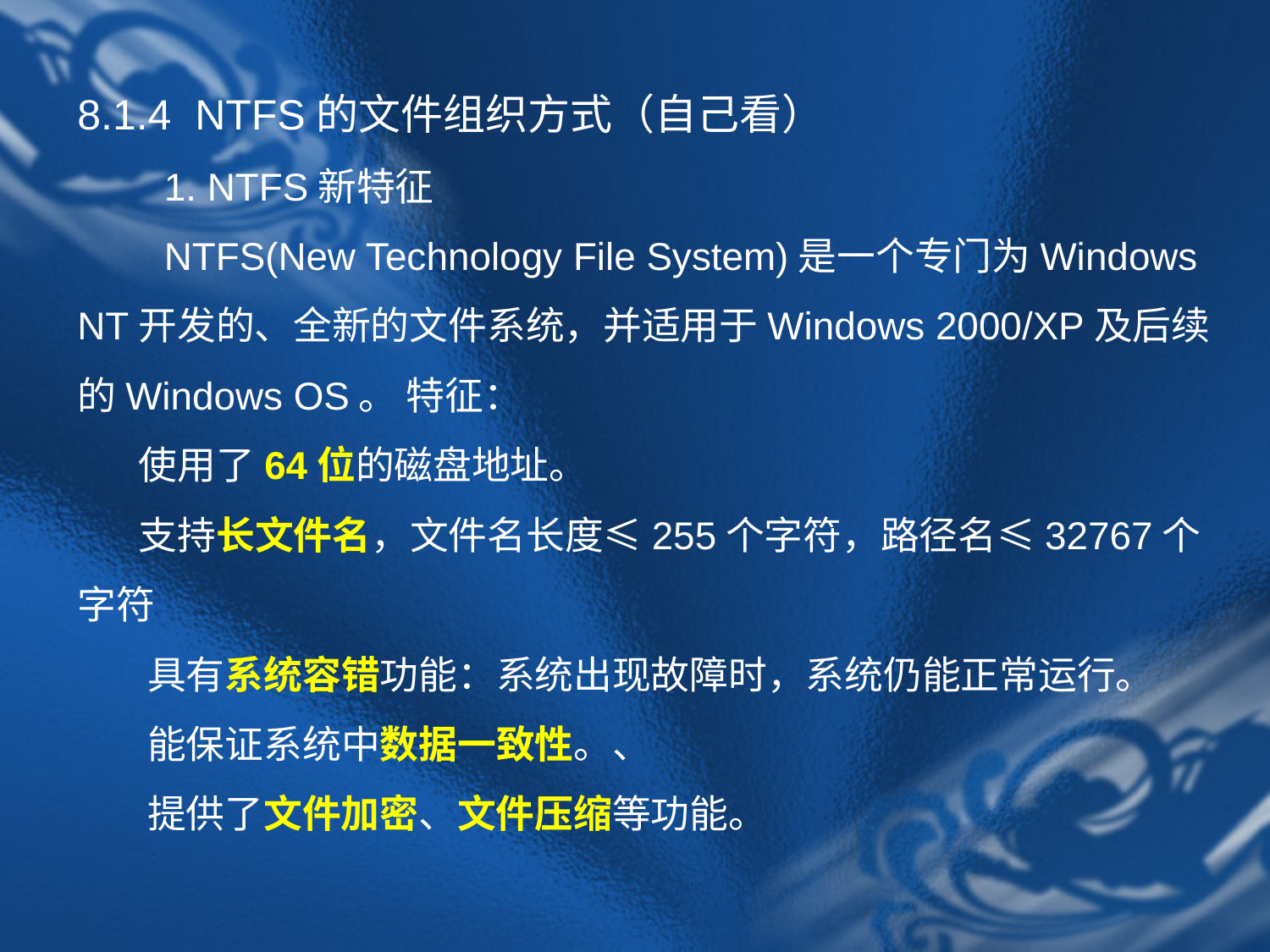

8.1.4  NTFS的文件组织方式（自己看）
　　1. NTFS新特征
　　NTFS(New Technology File System)是一个专门为Windows NT开发的、全新的文件系统，并适用于Windows 2000/XP及后续的Windows OS。 特征：
      使用了64位的磁盘地址。
      支持长文件名，文件名长度≤255个字符，路径名≤32767个字符
       具有系统容错功能：系统出现故障时，系统仍能正常运行。
       能保证系统中数据一致性。、
       提供了文件加密、文件压缩等功能。